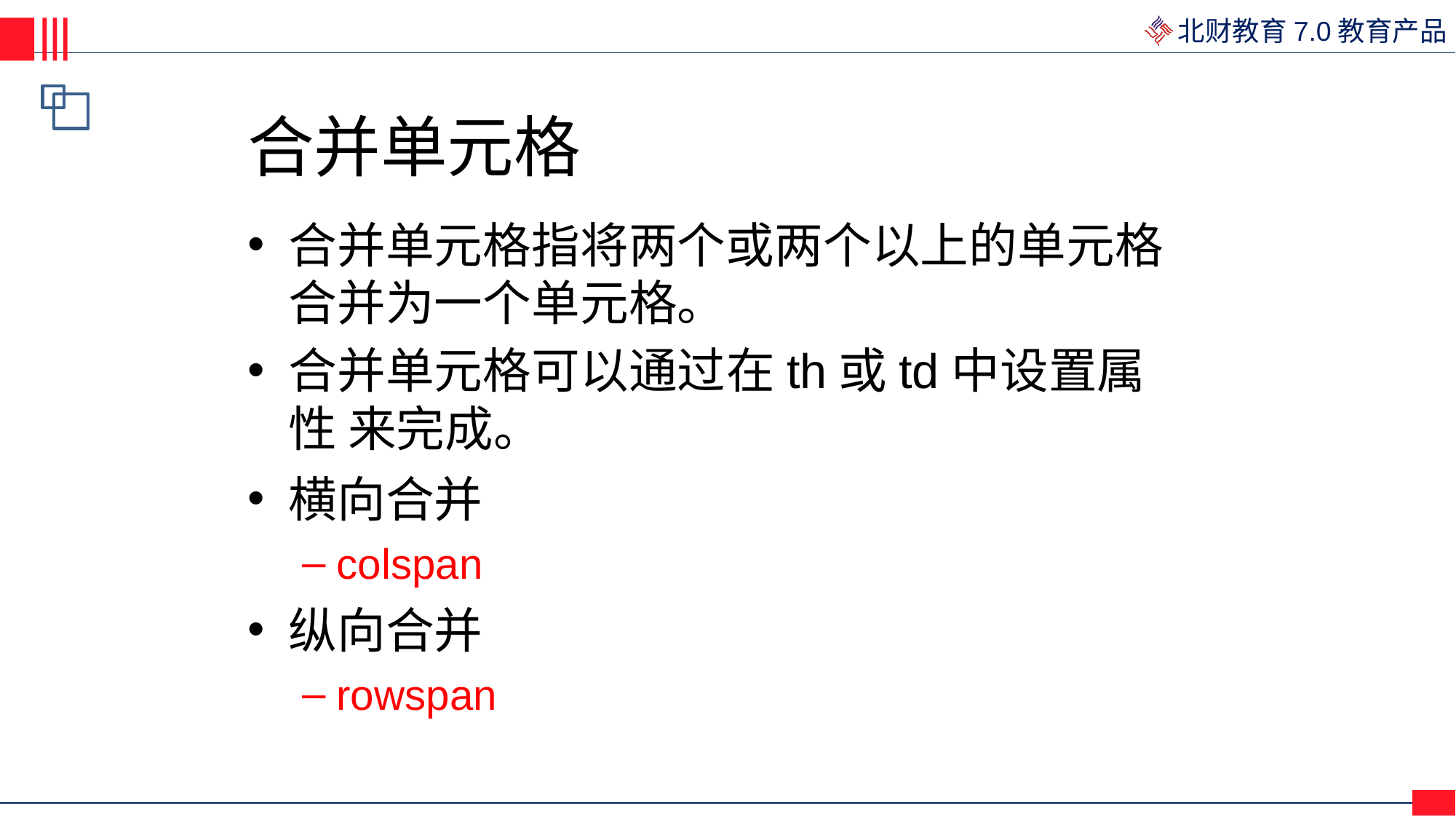

# 合并单元格
合并单元格指将两个或两个以上的单元格 合并为一个单元格。
合并单元格可以通过在th或td中设置属性 来完成。
横向合并
colspan
纵向合并
rowspan